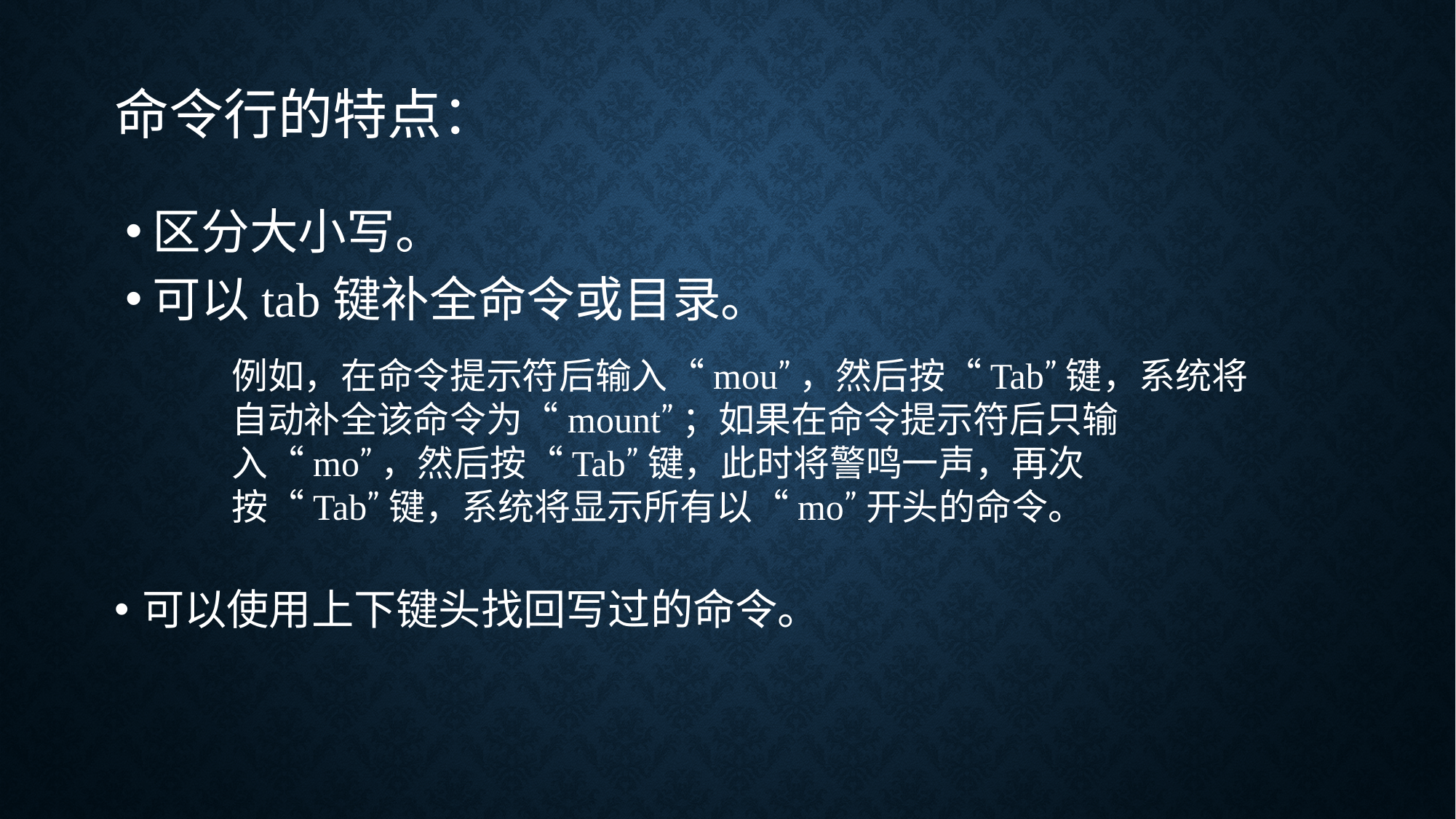

命令行的特点：
区分大小写。
可以tab键补全命令或目录。
例如，在命令提示符后输入“mou”，然后按“Tab”键，系统将自动补全该命令为“mount”；如果在命令提示符后只输入“mo”，然后按“Tab”键，此时将警鸣一声，再次按“Tab”键，系统将显示所有以“mo”开头的命令。

可以使用上下键头找回写过的命令。
32